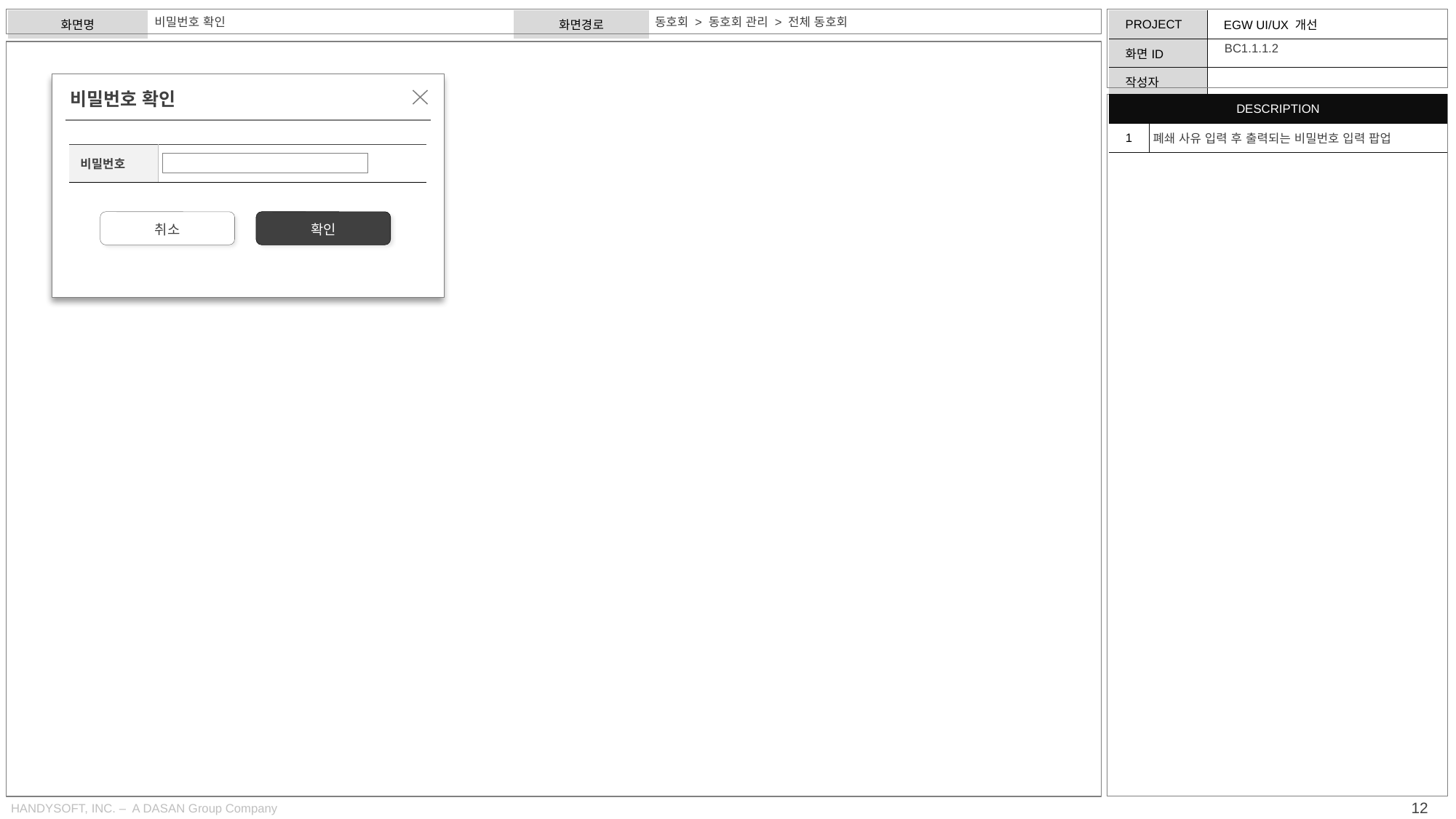

비밀번호 확인
동호회 > 동호회 관리 > 전체 동호회
BC1.1.1.2

비밀번호 확인

| DESCRIPTION |  |
| --- | --- |
| 1 | 폐쇄 사유 입력 후 출력되는 비밀번호 입력 팝업 |
| 비밀번호 |  |
| --- | --- |

취소
확인